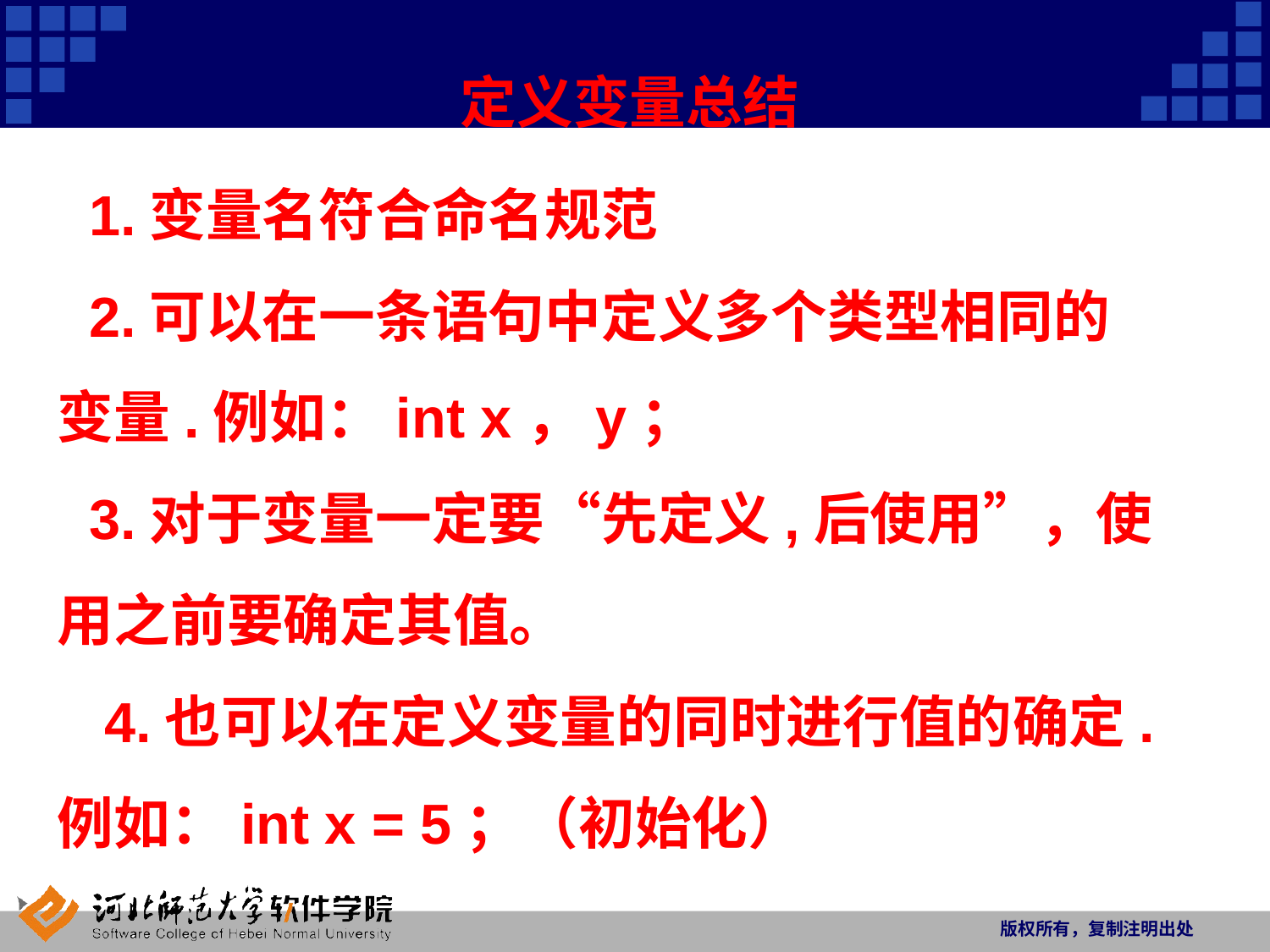

# 定义变量总结
  1.变量名符合命名规范
  2.可以在一条语句中定义多个类型相同的变量.例如：int x，y；
  3.对于变量一定要“先定义,后使用”，使用之前要确定其值。
   4.也可以在定义变量的同时进行值的确定.例如：int x = 5；（初始化）
版权所有，复制注明出处